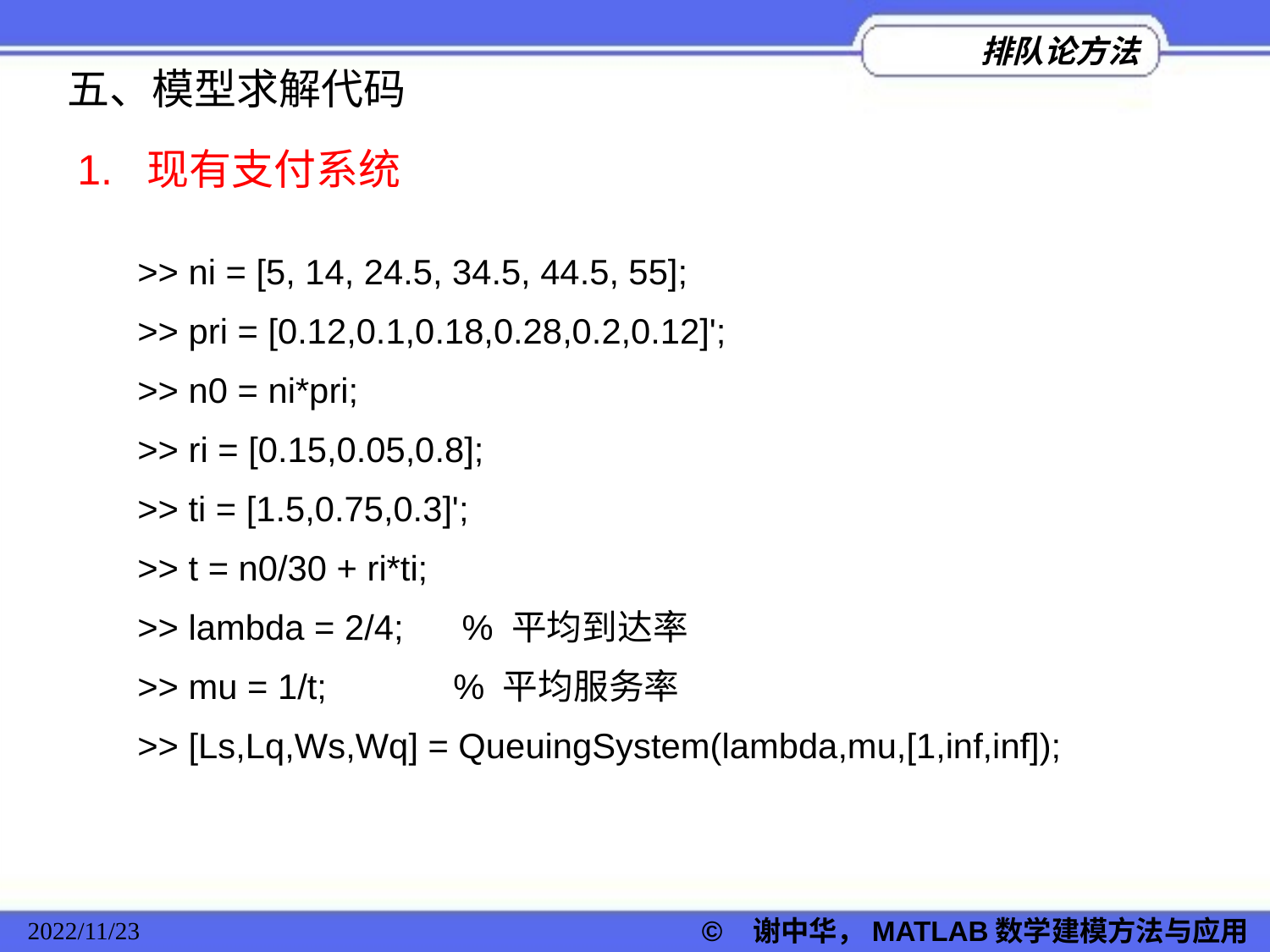

五、模型求解代码
1.  现有支付系统
>> ni = [5, 14, 24.5, 34.5, 44.5, 55];
>> pri = [0.12,0.1,0.18,0.28,0.2,0.12]';
>> n0 = ni*pri;
>> ri = [0.15,0.05,0.8];
>> ti = [1.5,0.75,0.3]';
>> t = n0/30 + ri*ti;
>> lambda = 2/4;      % 平均到达率
>> mu = 1/t;             % 平均服务率
>> [Ls,Lq,Ws,Wq] = QueuingSystem(lambda,mu,[1,inf,inf]);
2022/11/23
©   谢中华，MATLAB数学建模方法与应用